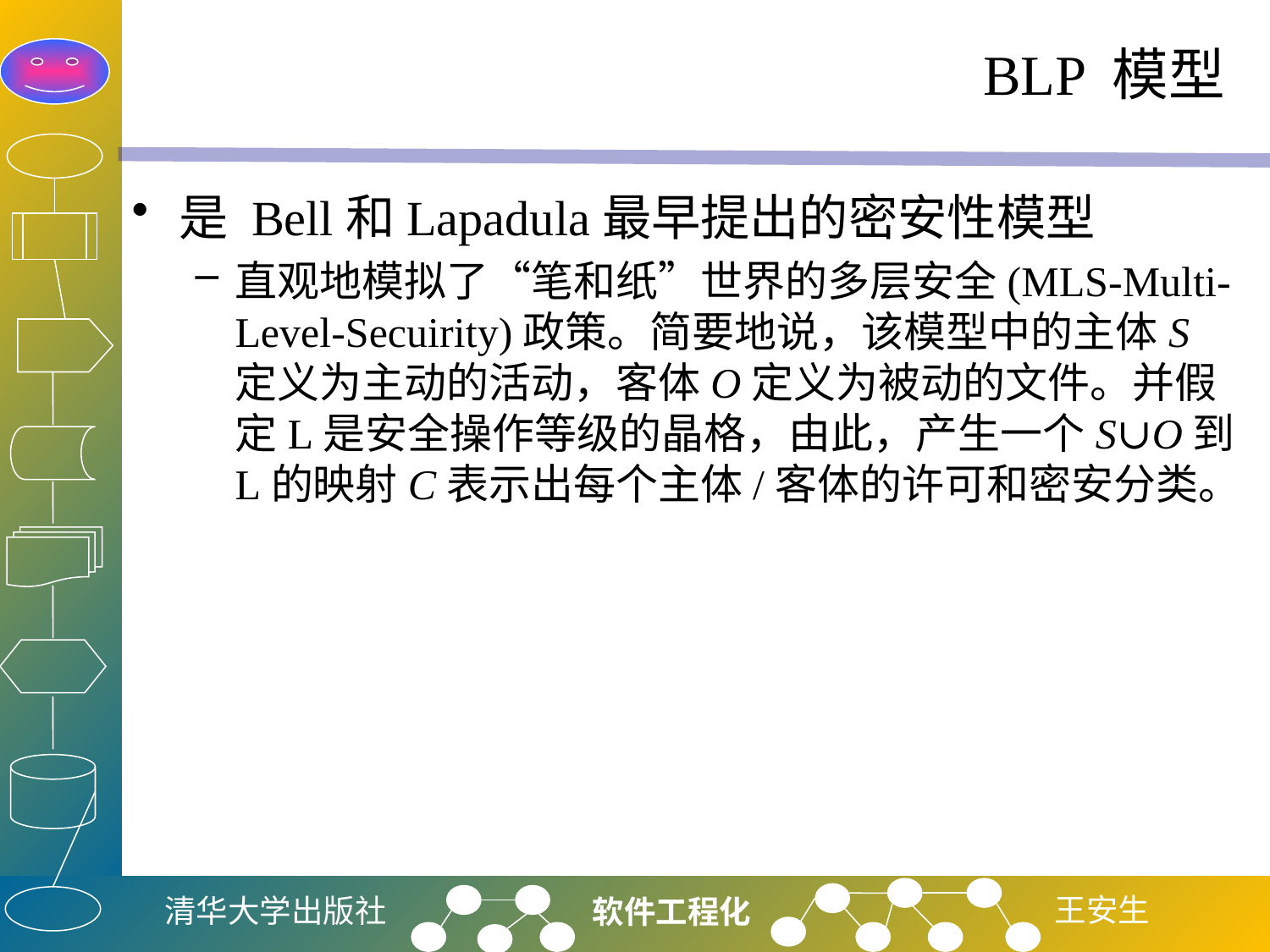

# BLP 模型
是 Bell和Lapadula最早提出的密安性模型
直观地模拟了“笔和纸”世界的多层安全(MLS-Multi-Level-Secuirity)政策。简要地说，该模型中的主体S定义为主动的活动，客体O定义为被动的文件。并假定L是安全操作等级的晶格，由此，产生一个S∪O到L的映射C表示出每个主体/客体的许可和密安分类。